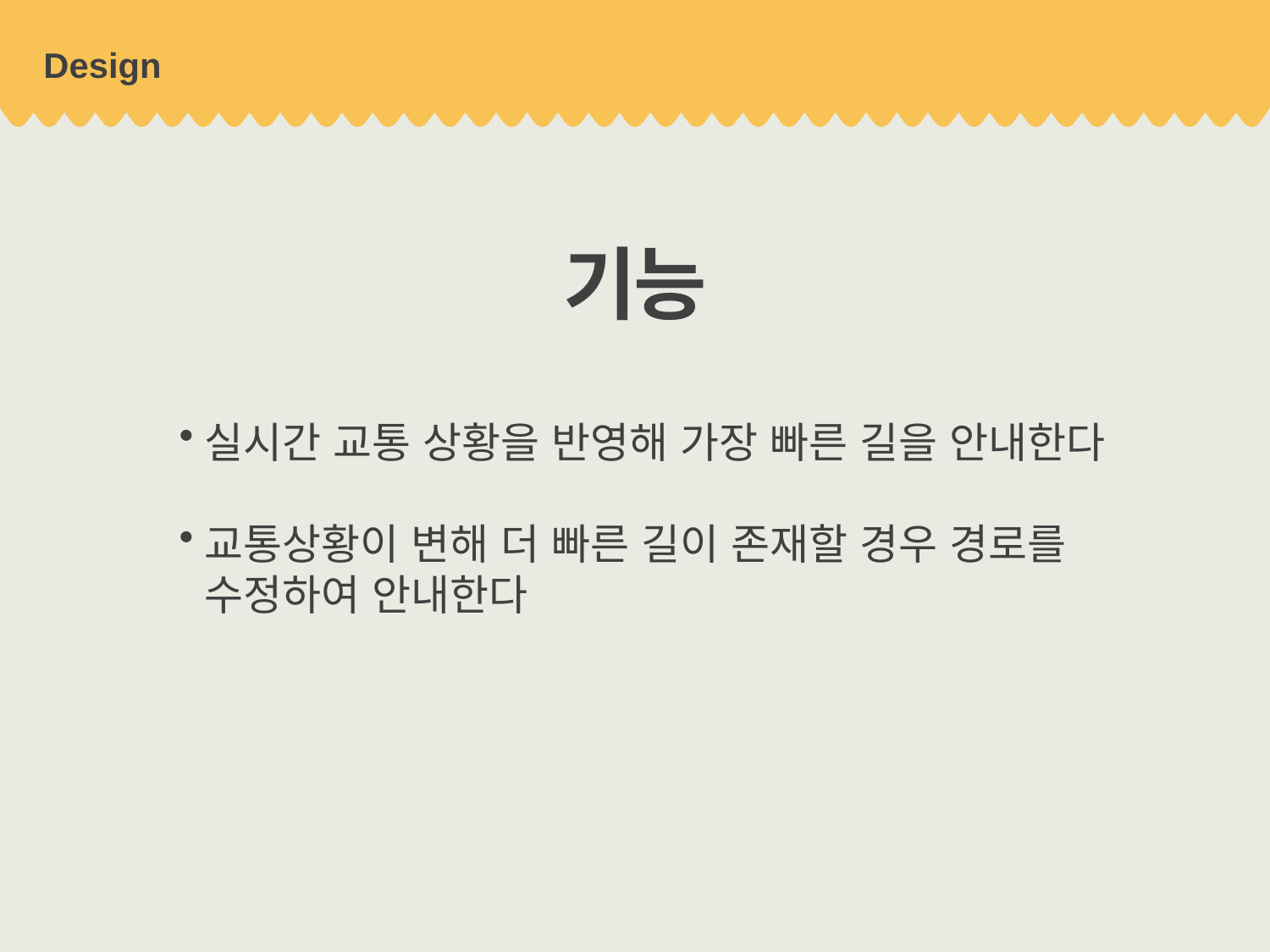

# Design
기능
실시간 교통 상황을 반영해 가장 빠른 길을 안내한다

교통상황이 변해 더 빠른 길이 존재할 경우 경로를 수정하여 안내한다